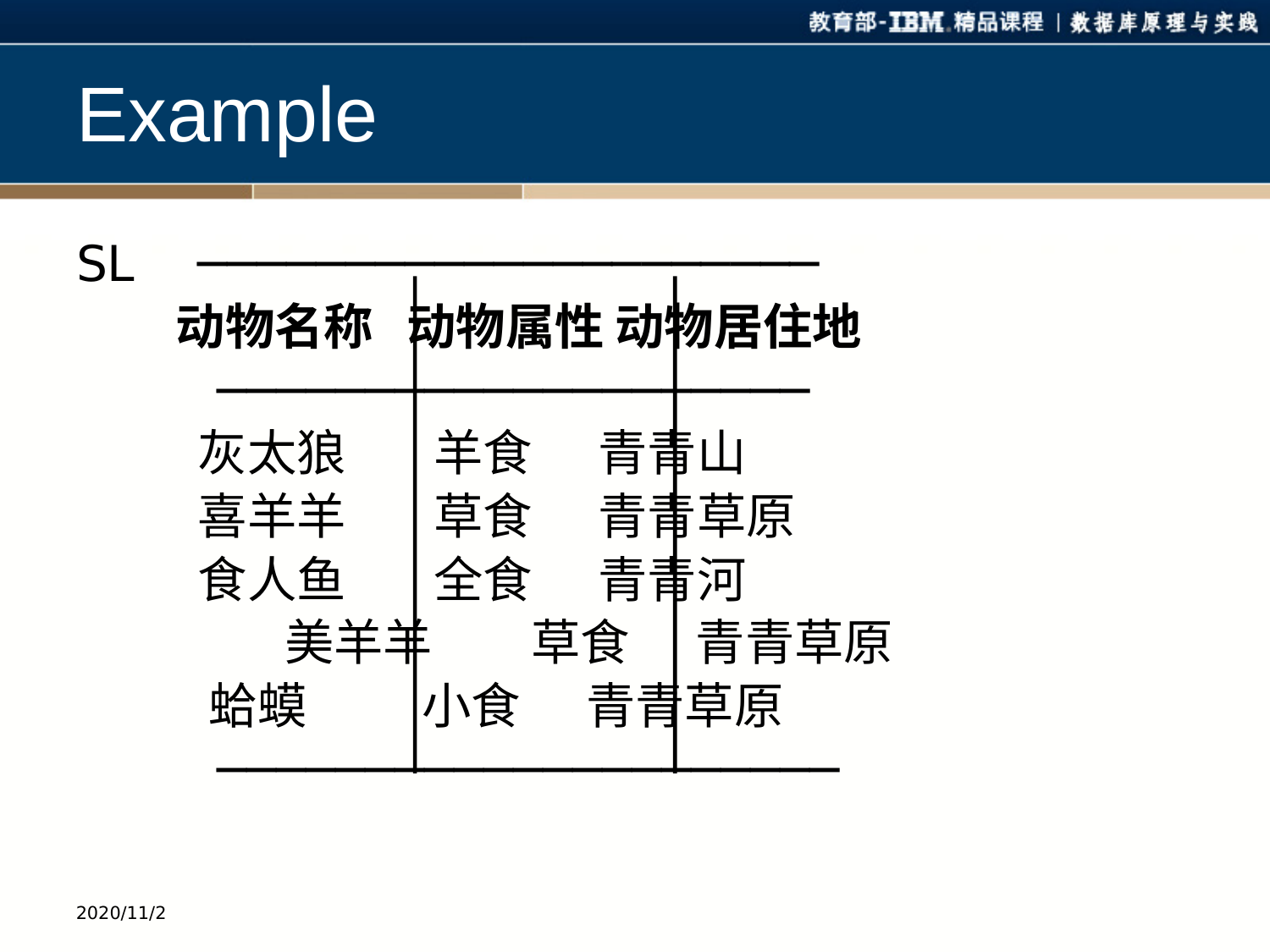

# Example
SL    ─────────────────────
        动物名称   动物属性 动物居住地
         ────────────────────
          灰太狼        羊食      青青山
          喜羊羊        草食      青青草原
          食人鱼        全食      青青河
		  美羊羊         草食      青青草原
           蛤蟆	    小食      青青草原
         ─────────────────────